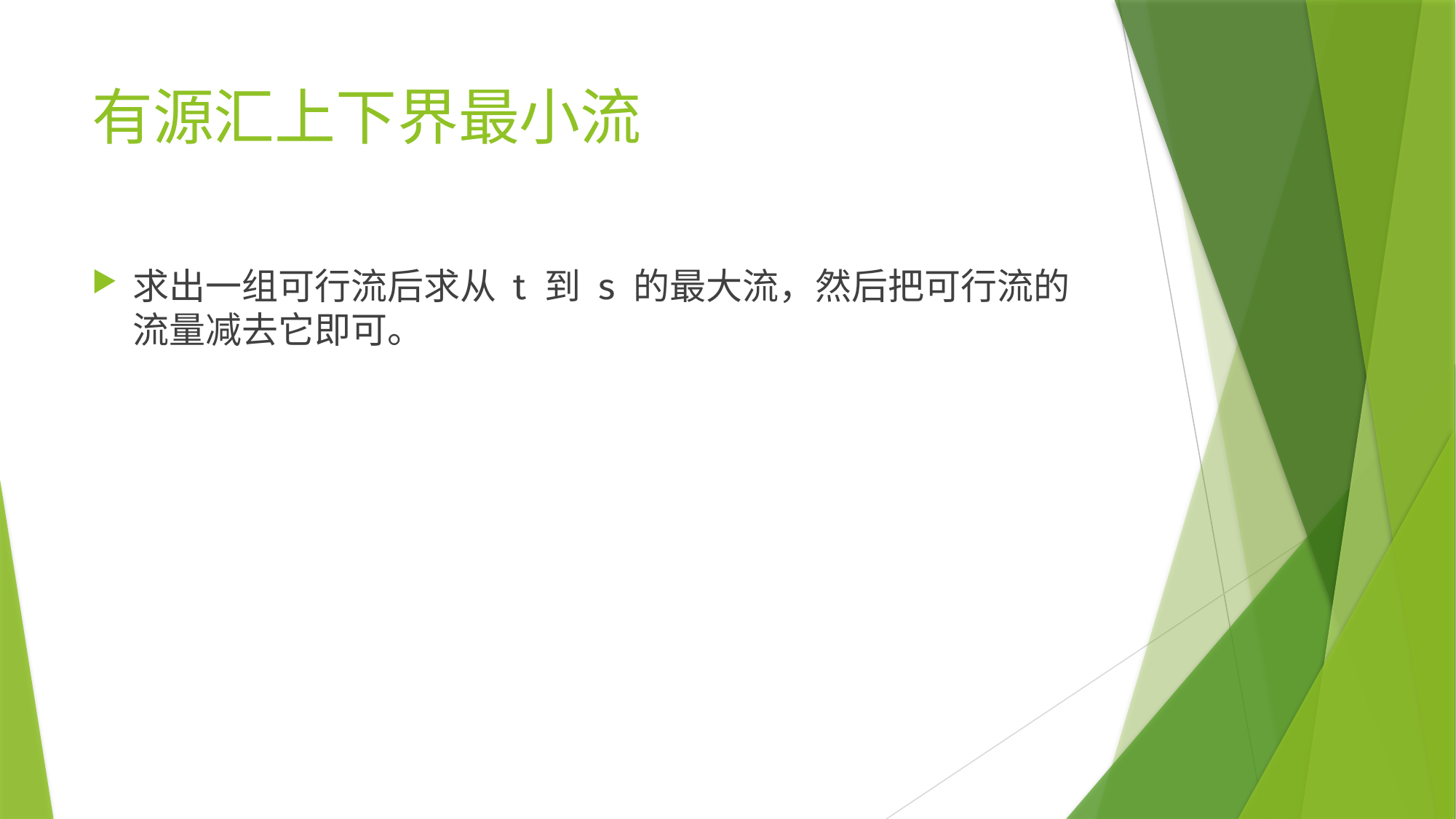

# 有源汇上下界最小流
求出一组可行流后求从 t 到 s 的最大流，然后把可行流的流量减去它即可。